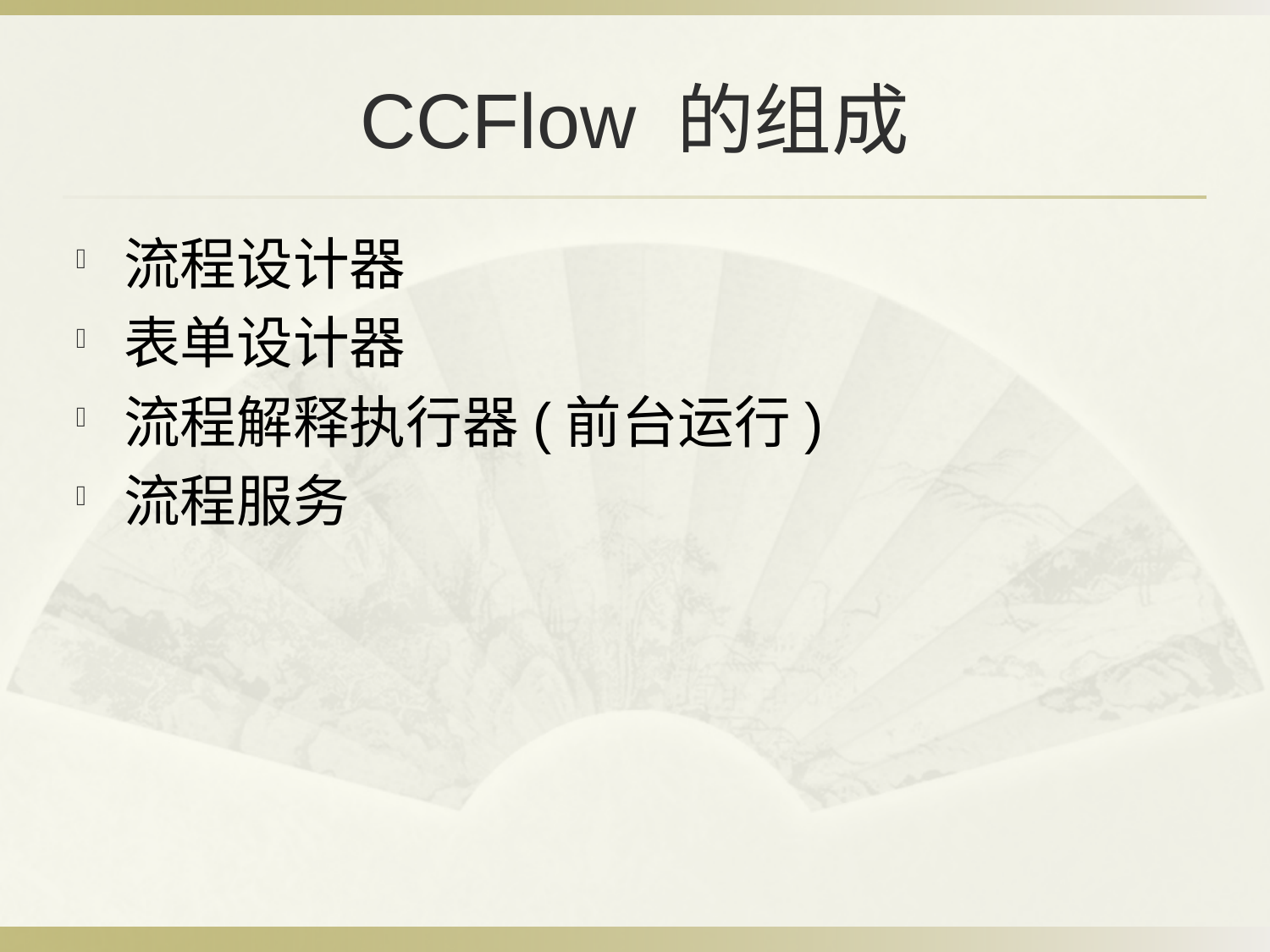

# CCFlow 的组成
流程设计器
表单设计器
流程解释执行器(前台运行)
流程服务